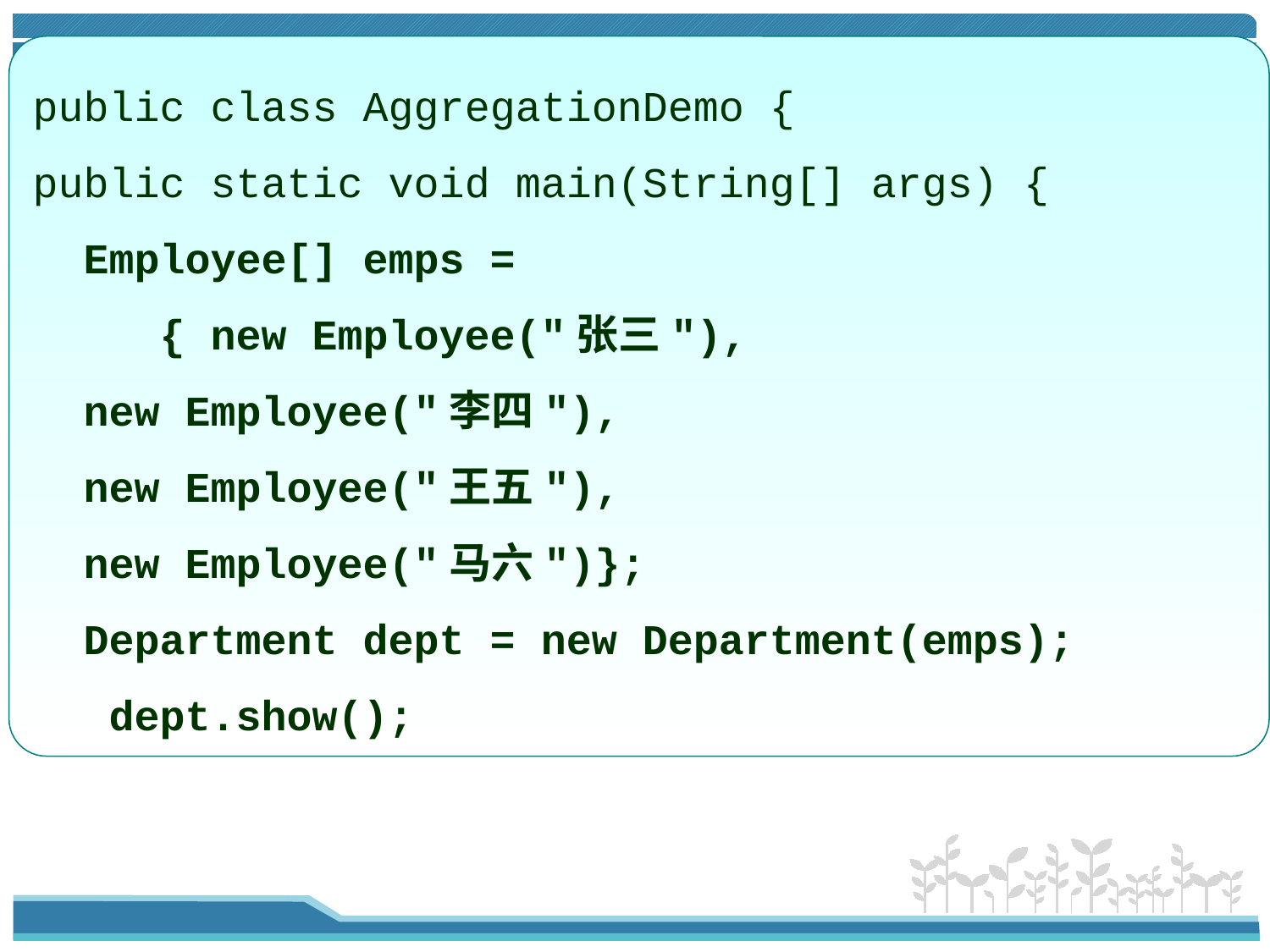

#
public class AggregationDemo {
public static void main(String[] args) {
  Employee[] emps =
	{ new Employee("张三"),
  new Employee("李四"),
  new Employee("王五"),
  new Employee("马六")};
  Department dept = new Department(emps);
   dept.show();